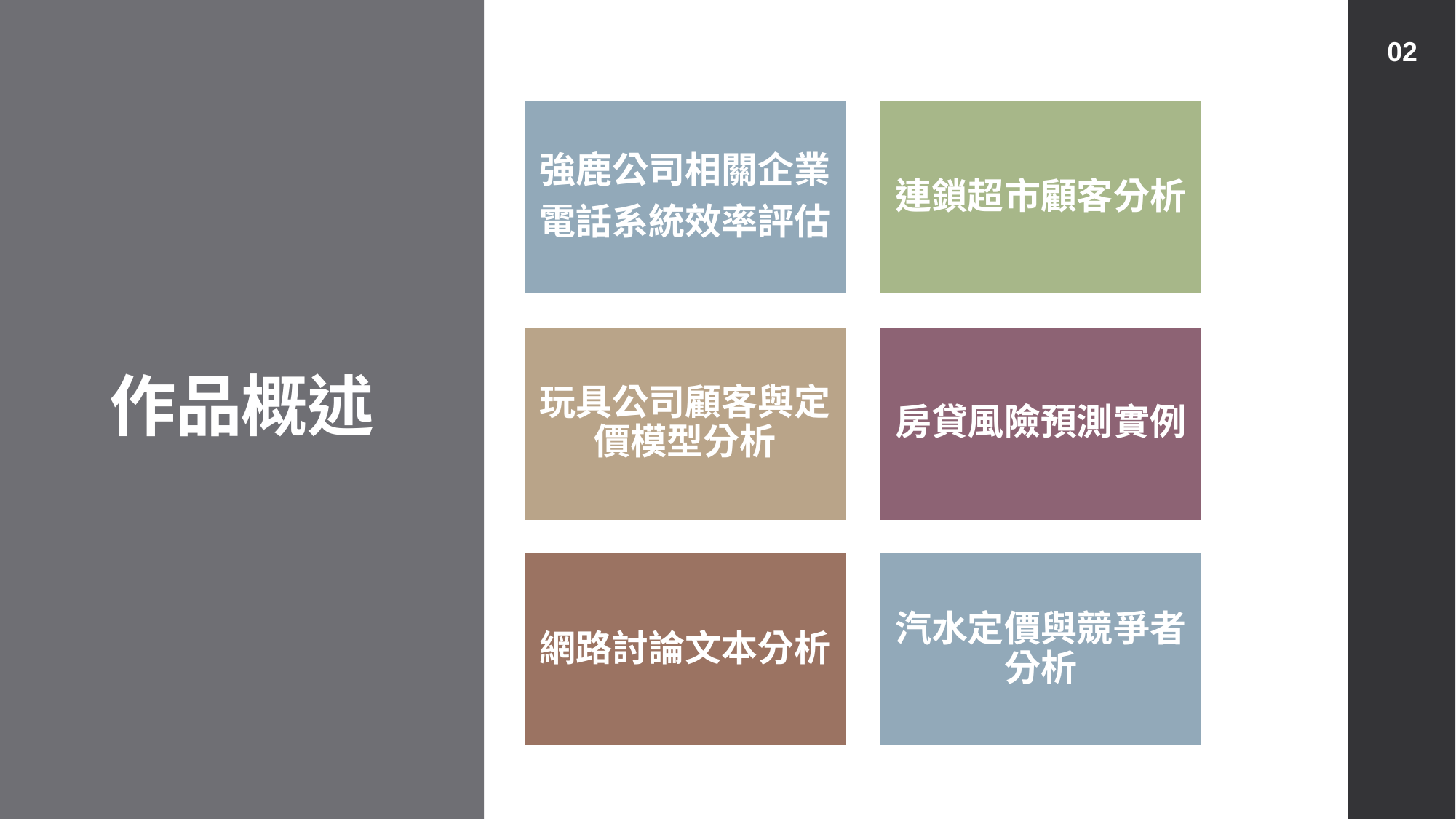

02
# 作品概述
強鹿公司相關企業
電話系統效率評估
連鎖超市顧客分析
玩具公司顧客與定價模型分析
房貸風險預測實例
網路討論文本分析
汽水定價與競爭者分析